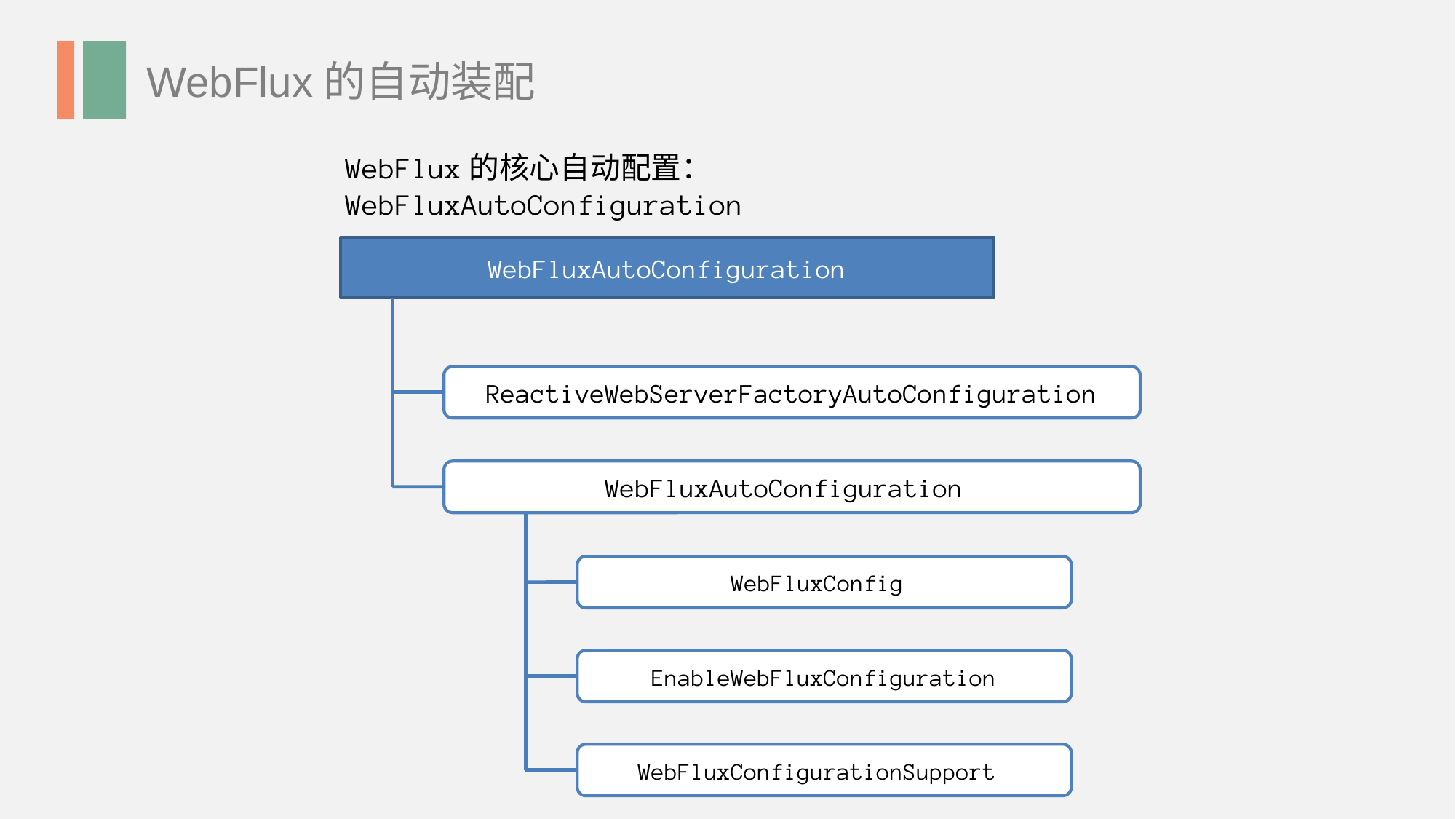

WebFlux的自动装配
WebFlux的核心自动配置：WebFluxAutoConfiguration
WebFluxAutoConfiguration
ReactiveWebServerFactoryAutoConfiguration
WebFluxAutoConfiguration
WebFluxConfig
EnableWebFluxConfiguration
WebFluxConfigurationSupport